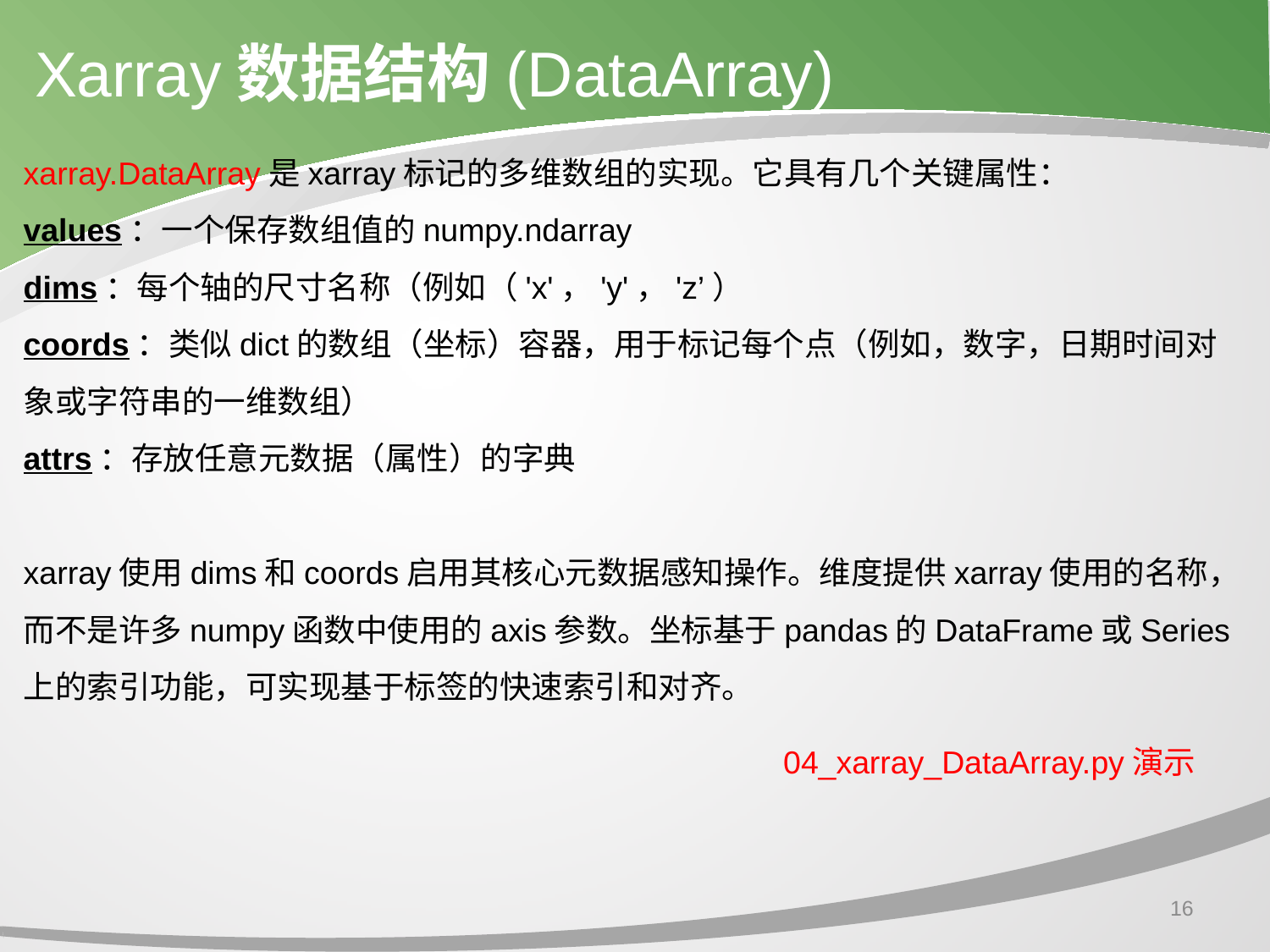

# Xarray数据结构(DataArray)
xarray.DataArray是xarray标记的多维数组的实现。它具有几个关键属性：
values：一个保存数组值的numpy.ndarray
dims：每个轴的尺寸名称（例如（'x'，'y'，'z’）
coords：类似dict的数组（坐标）容器，用于标记每个点（例如，数字，日期时间对象或字符串的一维数组）
attrs：存放任意元数据（属性）的字典

xarray使用dims和coords启用其核心元数据感知操作。维度提供xarray使用的名称，而不是许多numpy函数中使用的axis参数。坐标基于pandas的DataFrame或Series上的索引功能，可实现基于标签的快速索引和对齐。
04_xarray_DataArray.py演示
16